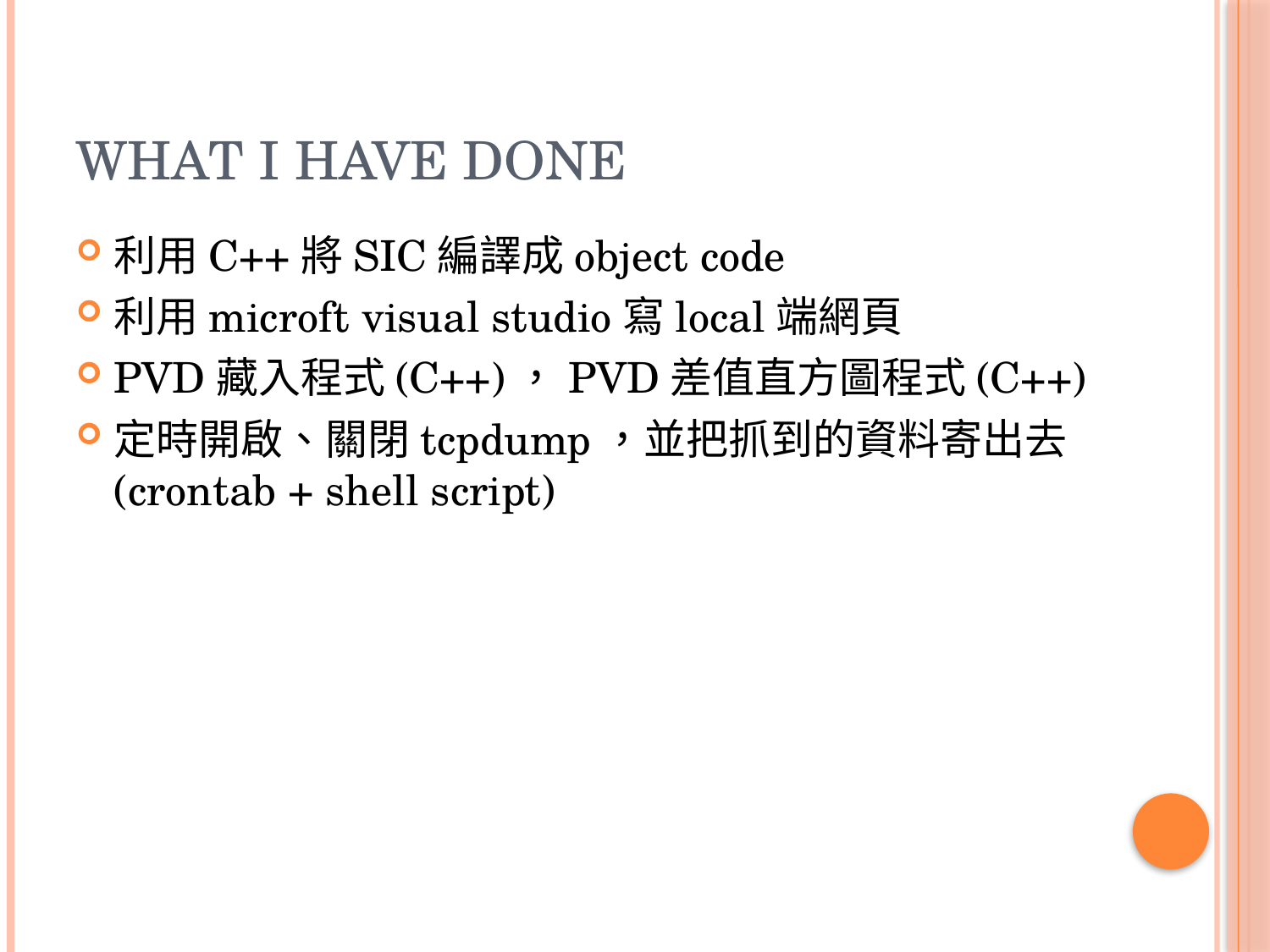

# What I have done
利用C++將SIC編譯成object code
利用microft visual studio寫local端網頁
PVD藏入程式(C++)，PVD差值直方圖程式(C++)
定時開啟、關閉tcpdump，並把抓到的資料寄出去(crontab + shell script)